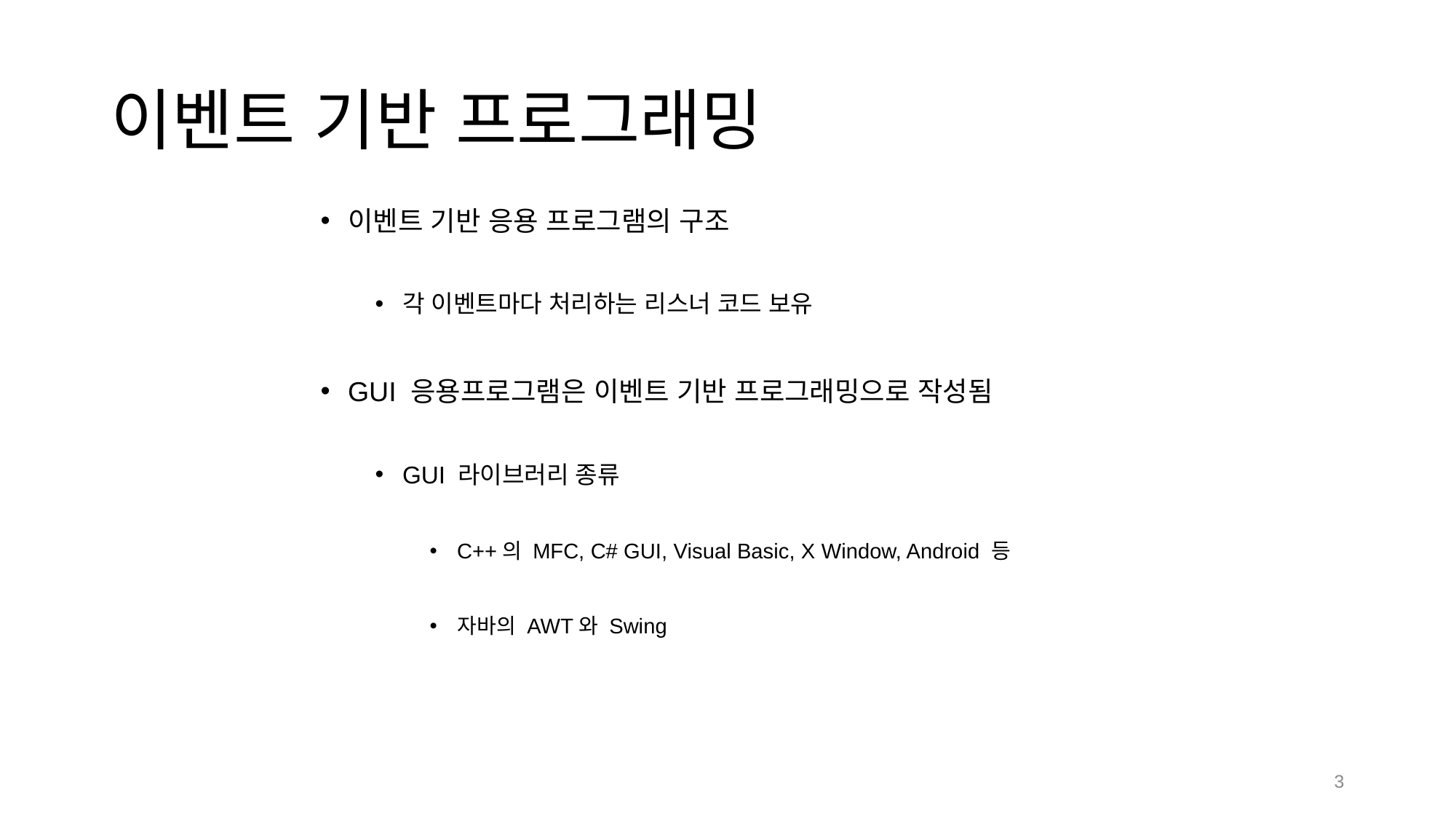

# 이벤트 기반 프로그래밍
이벤트 기반 응용 프로그램의 구조

각 이벤트마다 처리하는 리스너 코드 보유

GUI 응용프로그램은 이벤트 기반 프로그래밍으로 작성됨

GUI 라이브러리 종류

C++의 MFC, C# GUI, Visual Basic, X Window, Android 등

자바의 AWT와 Swing

3